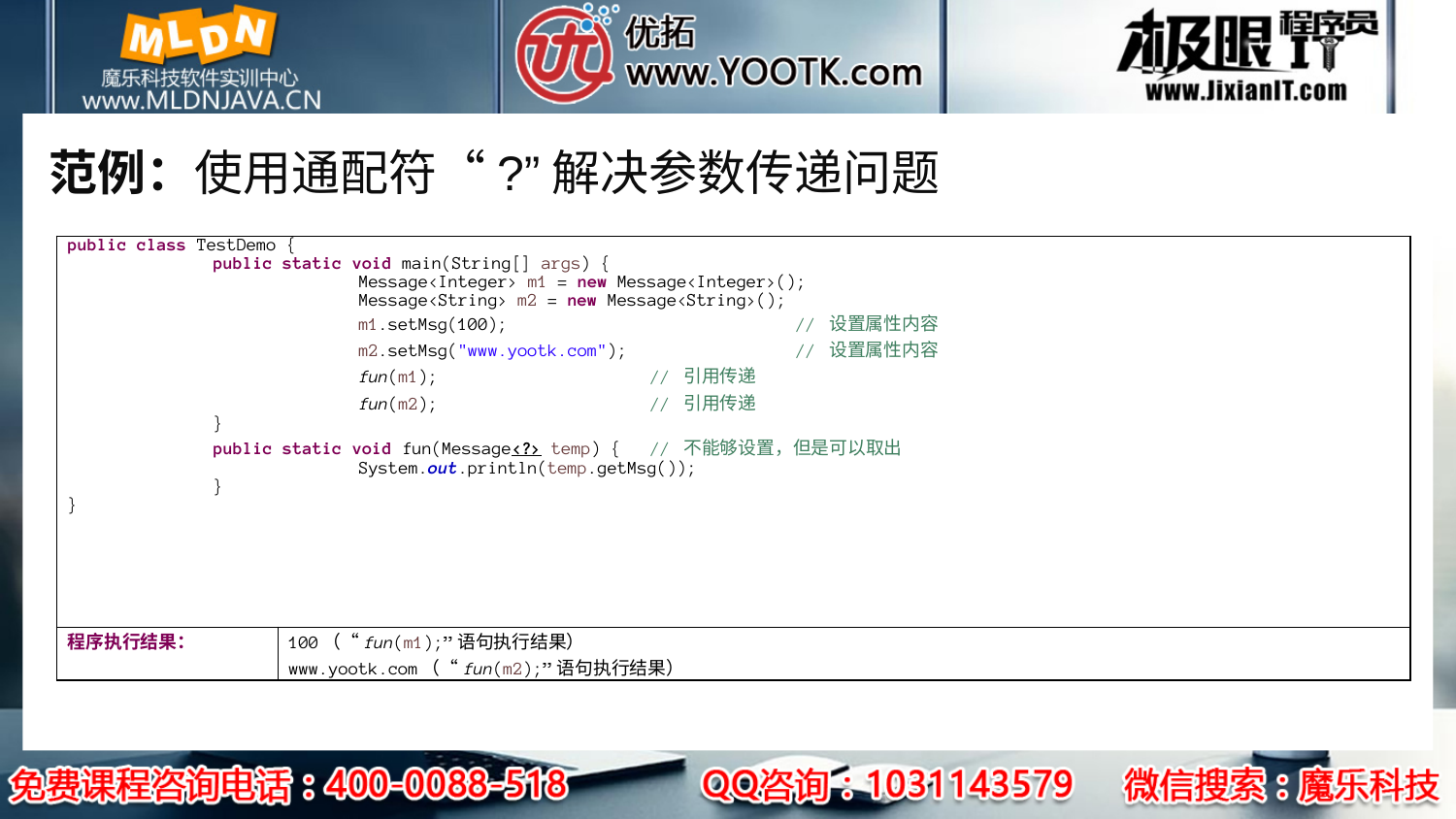

# 范例：使用通配符“?”解决参数传递问题
| public class TestDemo { public static void main(String[] args) { Message<Integer> m1 = new Message<Integer>(); Message<String> m2 = new Message<String>(); m1.setMsg(100); // 设置属性内容 m2.setMsg("www.yootk.com"); // 设置属性内容 fun(m1); // 引用传递 fun(m2); // 引用传递 } public static void fun(Message<?> temp) { // 不能够设置，但是可以取出 System.out.println(temp.getMsg()); } } |  |
| --- | --- |
| 程序执行结果： | 100（“fun(m1);”语句执行结果） www.yootk.com（“fun(m2);”语句执行结果） |